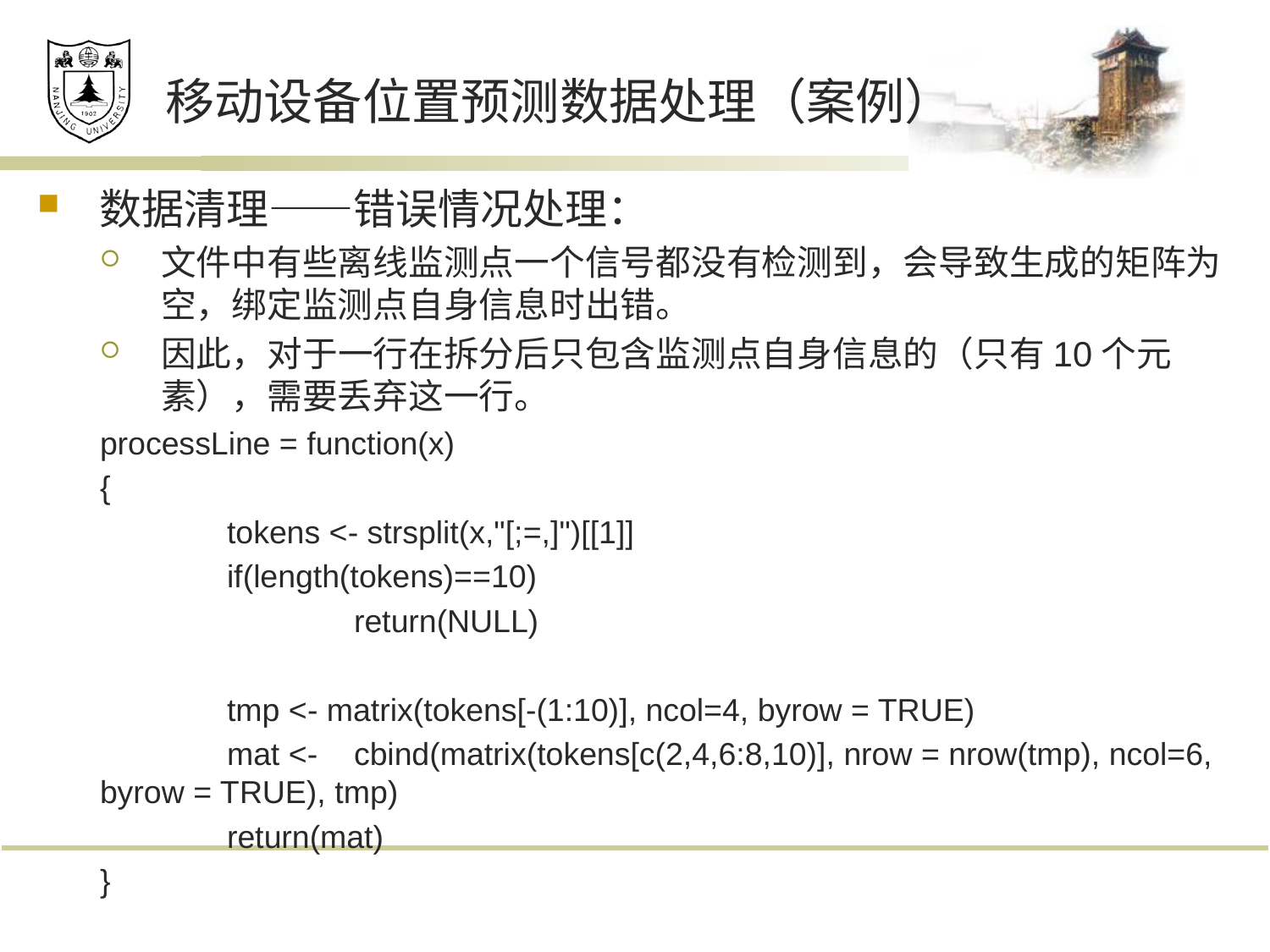

# 移动设备位置预测数据处理（案例）
数据清理——错误情况处理：
文件中有些离线监测点一个信号都没有检测到，会导致生成的矩阵为空，绑定监测点自身信息时出错。
因此，对于一行在拆分后只包含监测点自身信息的（只有10个元素），需要丢弃这一行。
processLine = function(x)
{
	tokens <- strsplit(x,"[;=,]")[[1]]
	if(length(tokens)==10)
		return(NULL)

	tmp <- matrix(tokens[-(1:10)], ncol=4, byrow = TRUE)
	mat <-	cbind(matrix(tokens[c(2,4,6:8,10)], nrow = nrow(tmp), ncol=6, byrow = TRUE), tmp)
	return(mat)
}